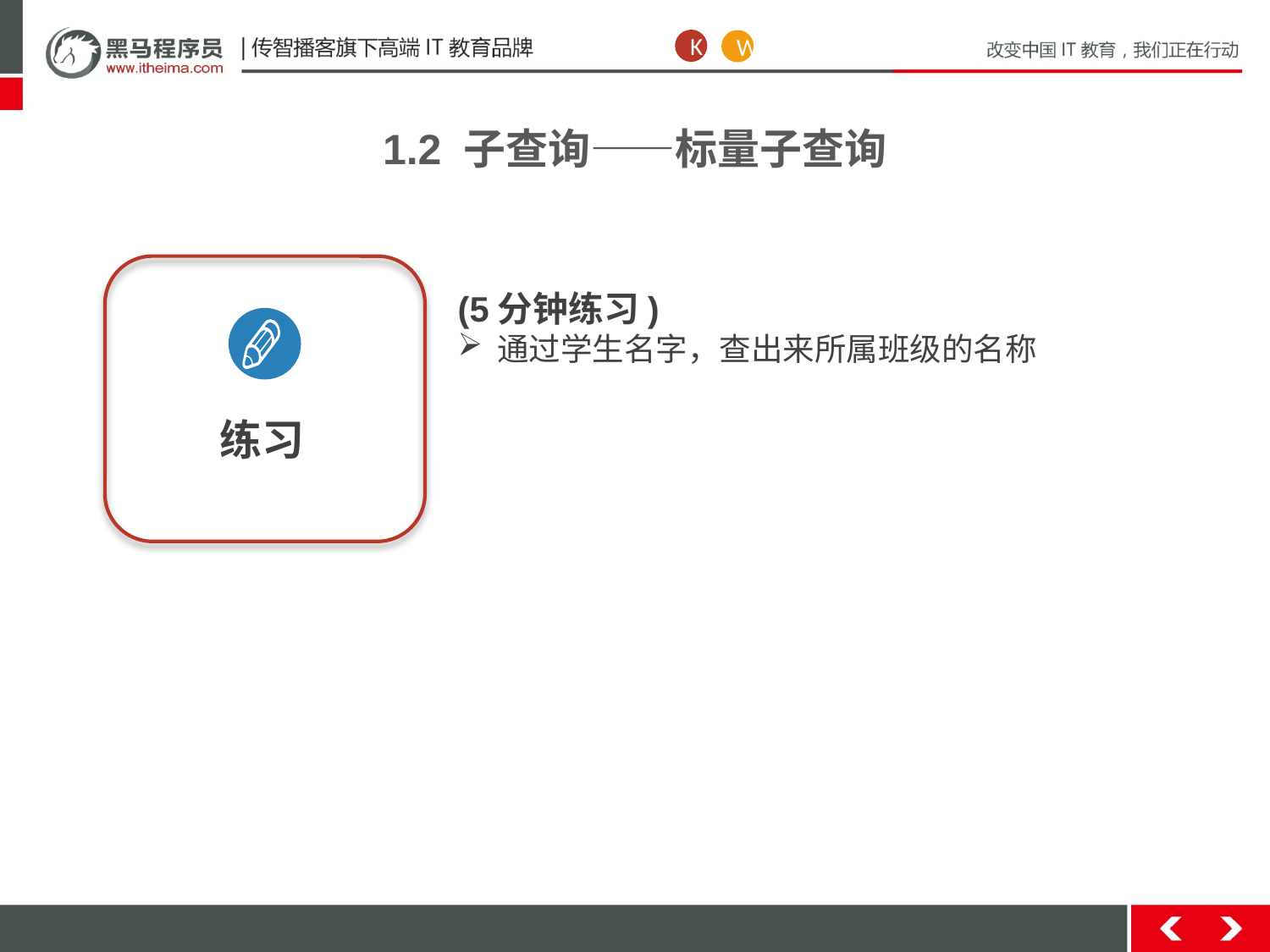

K
W
1.2 子查询——标量子查询

练习
(5分钟练习)
通过学生名字，查出来所属班级的名称